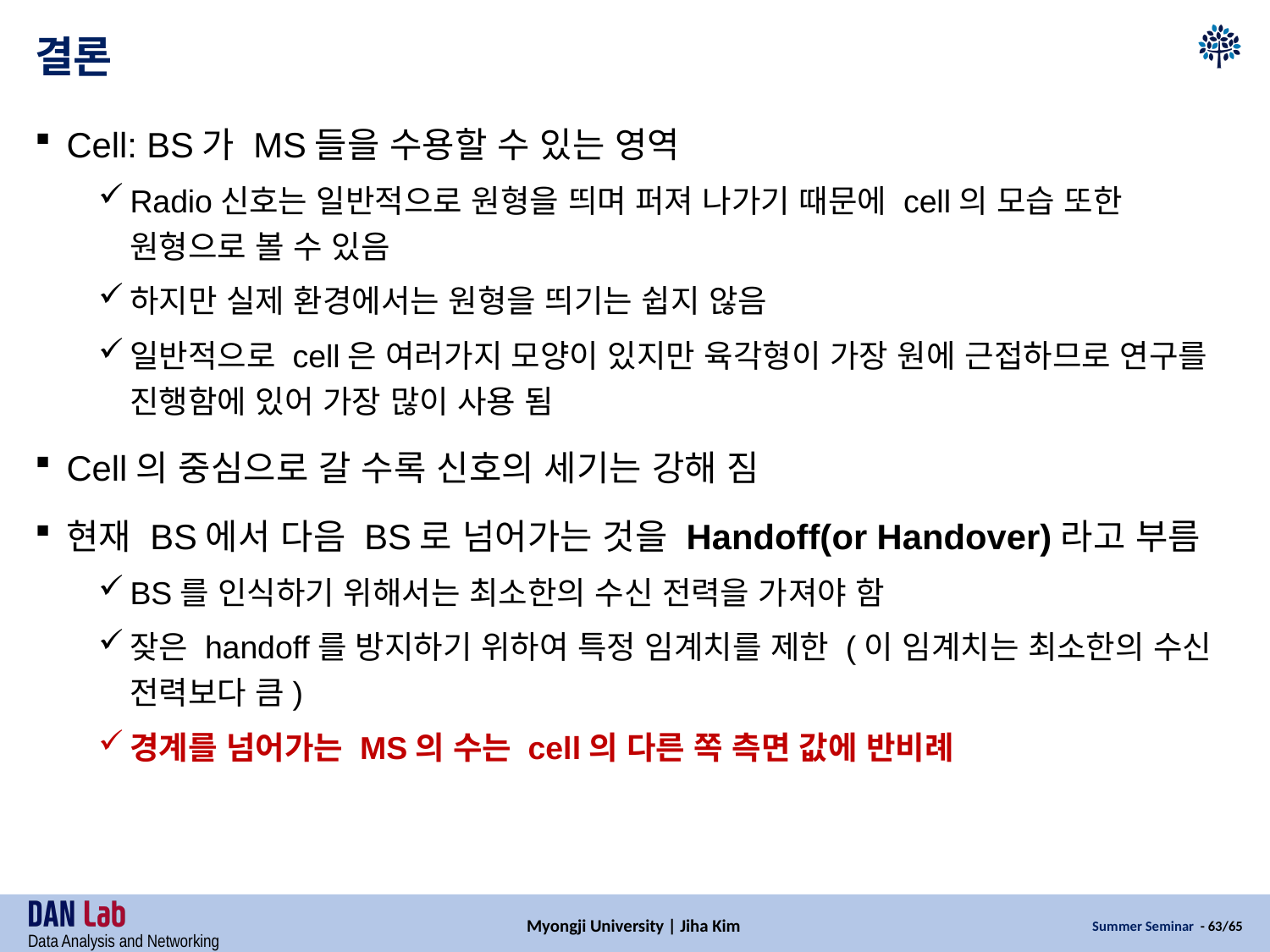

# 결론
Cell: BS가 MS들을 수용할 수 있는 영역
Radio신호는 일반적으로 원형을 띄며 퍼져 나가기 때문에 cell의 모습 또한 원형으로 볼 수 있음
하지만 실제 환경에서는 원형을 띄기는 쉽지 않음
일반적으로 cell은 여러가지 모양이 있지만 육각형이 가장 원에 근접하므로 연구를 진행함에 있어 가장 많이 사용 됨
Cell의 중심으로 갈 수록 신호의 세기는 강해 짐
현재 BS에서 다음 BS로 넘어가는 것을 Handoff(or Handover)라고 부름
BS를 인식하기 위해서는 최소한의 수신 전력을 가져야 함
잦은 handoff를 방지하기 위하여 특정 임계치를 제한 (이 임계치는 최소한의 수신 전력보다 큼)
경계를 넘어가는 MS의 수는 cell의 다른 쪽 측면 값에 반비례

Myongji University | Jiha Kim
Summer Seminar  - 63/65